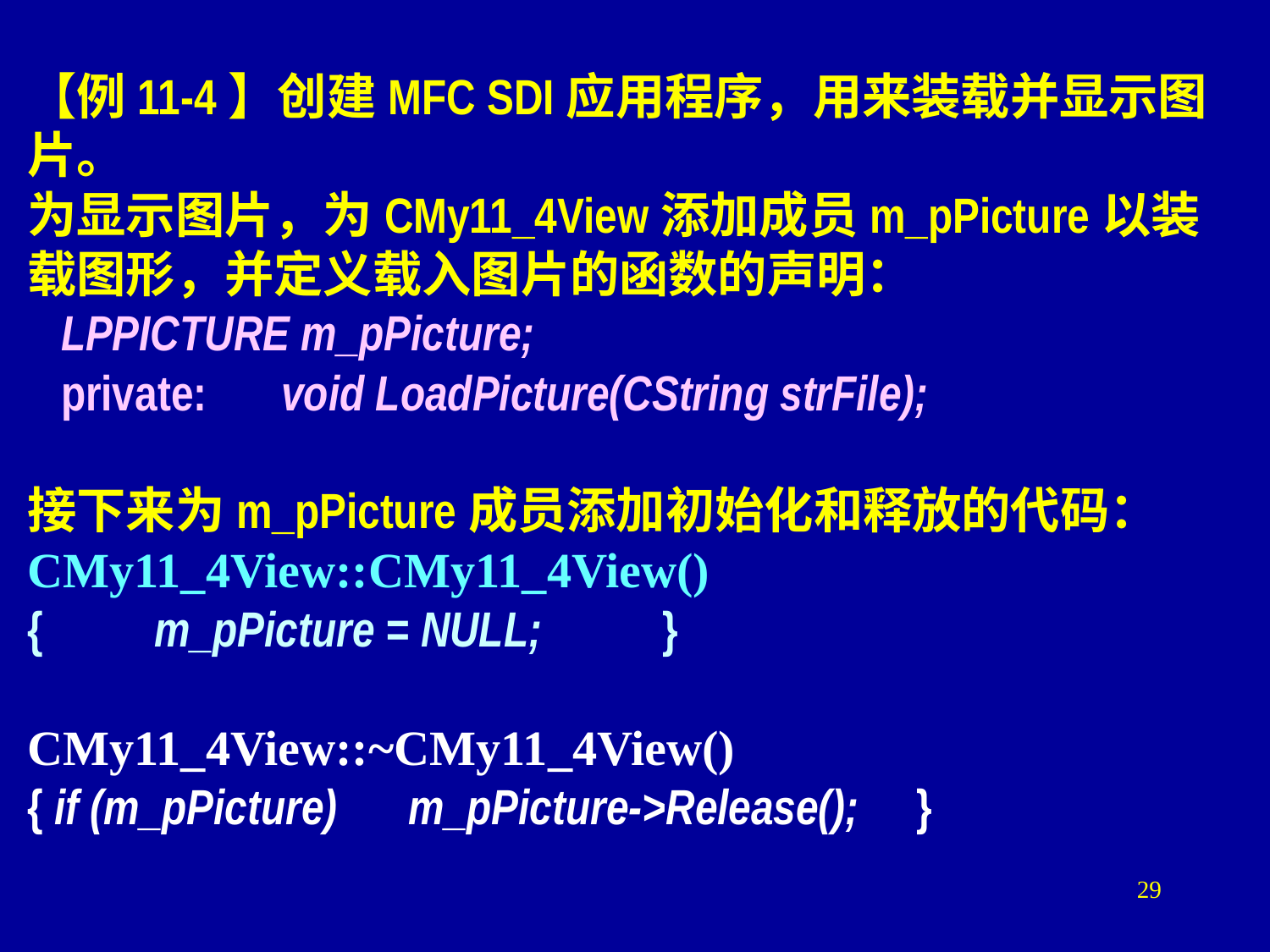

【例11-4】创建MFC SDI应用程序，用来装载并显示图片。
为显示图片，为CMy11_4View添加成员m_pPicture以装载图形，并定义载入图片的函数的声明：
   LPPICTURE m_pPicture;
   private:	void LoadPicture(CString strFile);

接下来为m_pPicture成员添加初始化和释放的代码：
CMy11_4View::CMy11_4View()
{	m_pPicture = NULL;	}

CMy11_4View::~CMy11_4View()
{ if (m_pPicture)	m_pPicture->Release();	}
29